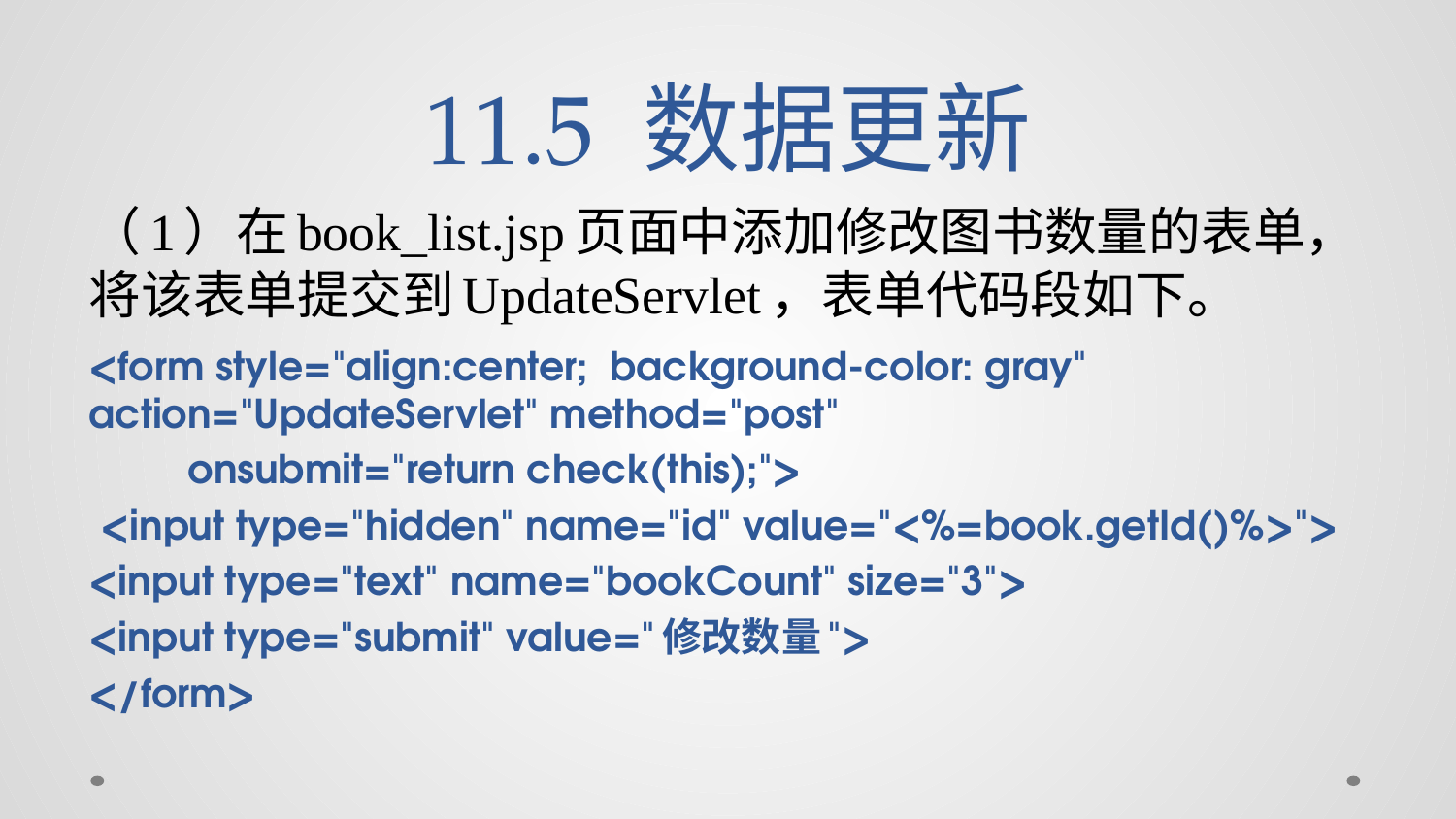

# 11.5 数据更新
（1）在book_list.jsp页面中添加修改图书数量的表单，将该表单提交到UpdateServlet，表单代码段如下。
<form style="align:center;  background-color: gray" action="UpdateServlet" method="post"
			onsubmit="return check(this);">
 <input type="hidden" name="id" value="<%=book.getId()%>">
<input type="text" name="bookCount" size="3">
<input type="submit" value="修改数量">
</form>